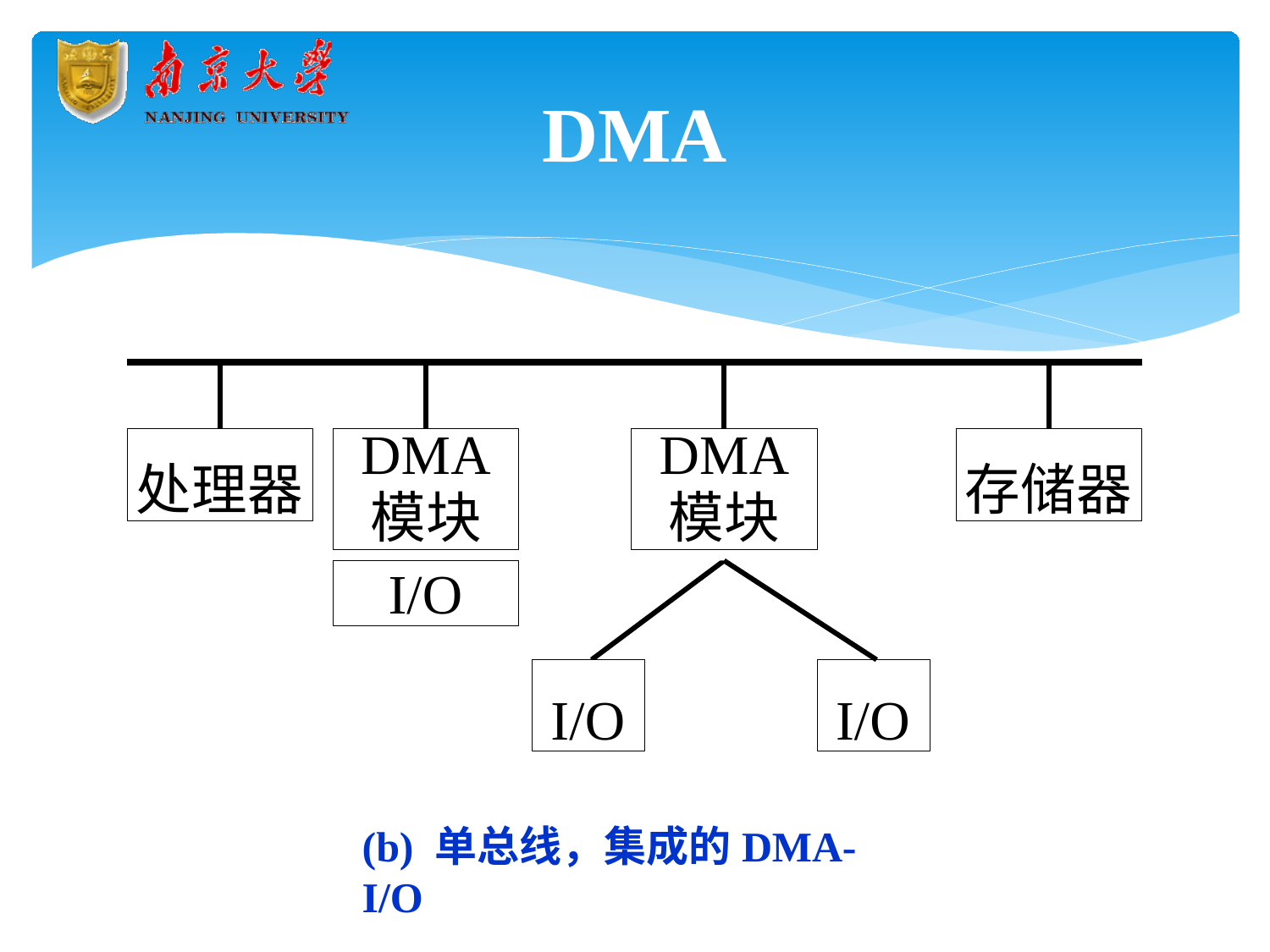

# DMA

处理器
DMA
模块

DMA
模块
存储器

I/O

I/O
I/O
(b) 单总线，集成的DMA-I/O